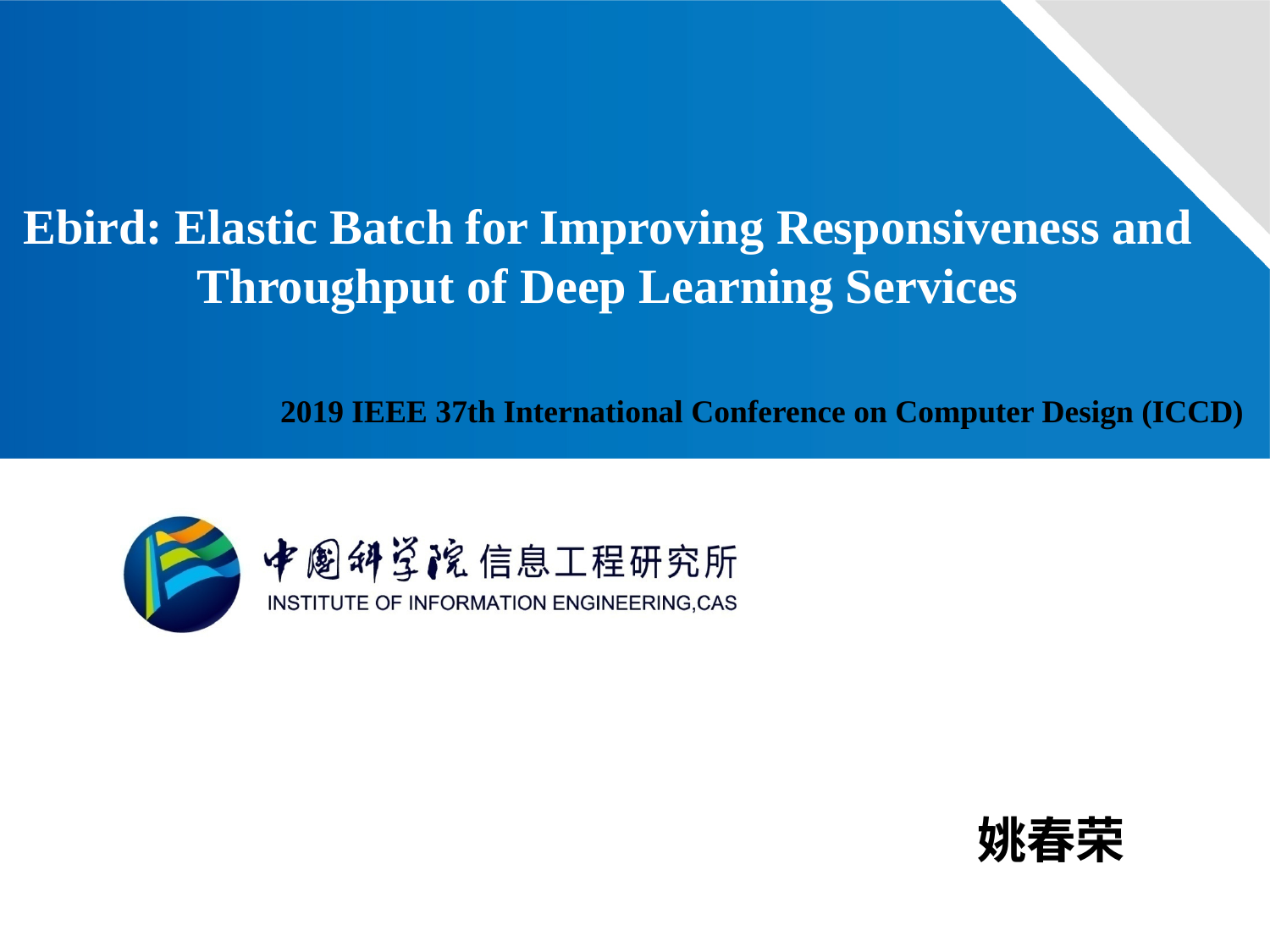

Ebird: Elastic Batch for Improving Responsiveness and Throughput of Deep Learning Services
2019 IEEE 37th International Conference on Computer Design (ICCD)
姚春荣